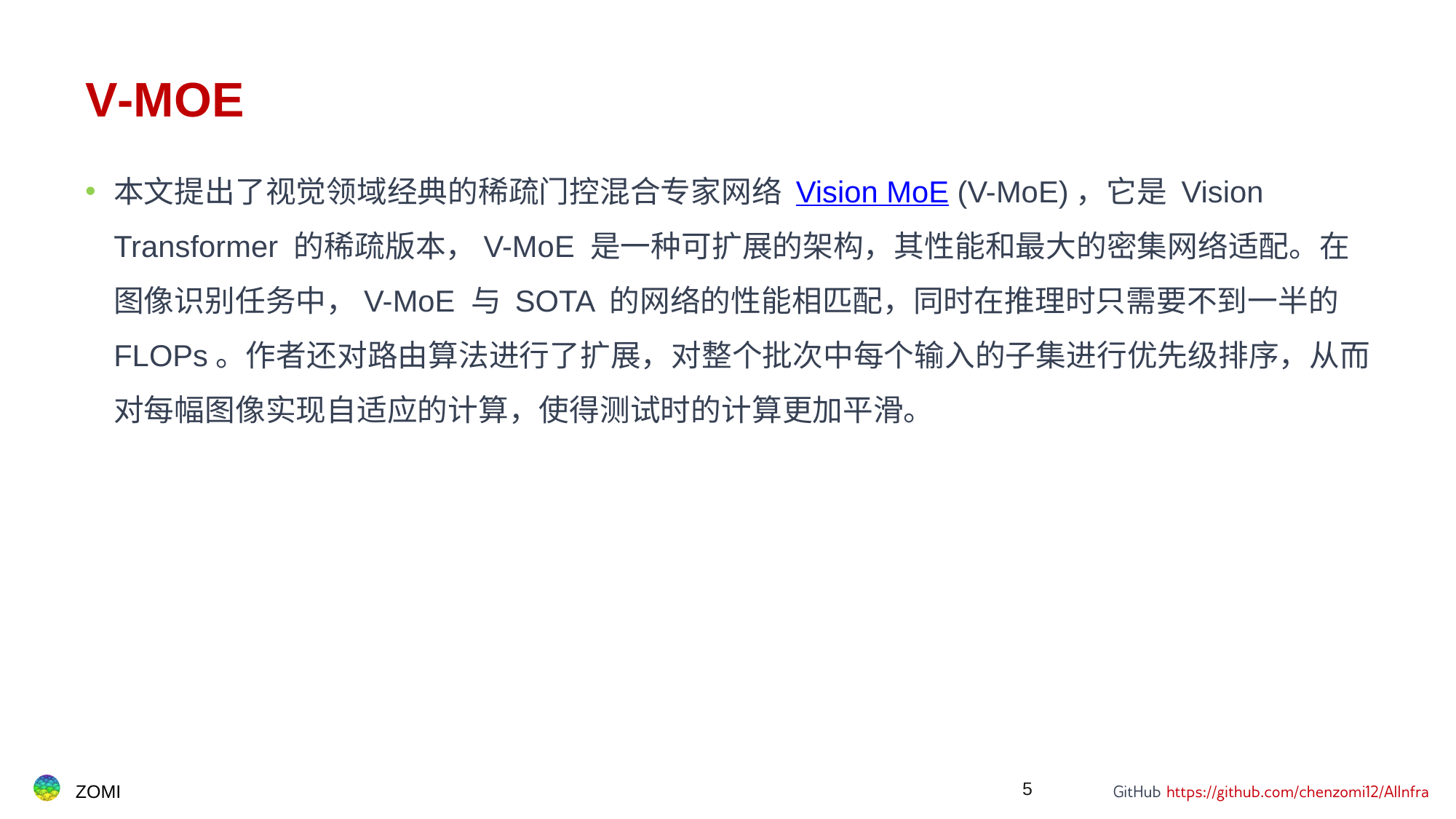

# V-MOE
本文提出了视觉领域经典的稀疏门控混合专家网络 Vision MoE (V-MoE)，它是 Vision Transformer 的稀疏版本，V-MoE 是一种可扩展的架构，其性能和最大的密集网络适配。在图像识别任务中，V-MoE 与 SOTA 的网络的性能相匹配，同时在推理时只需要不到一半的 FLOPs。作者还对路由算法进行了扩展，对整个批次中每个输入的子集进行优先级排序，从而对每幅图像实现自适应的计算，使得测试时的计算更加平滑。